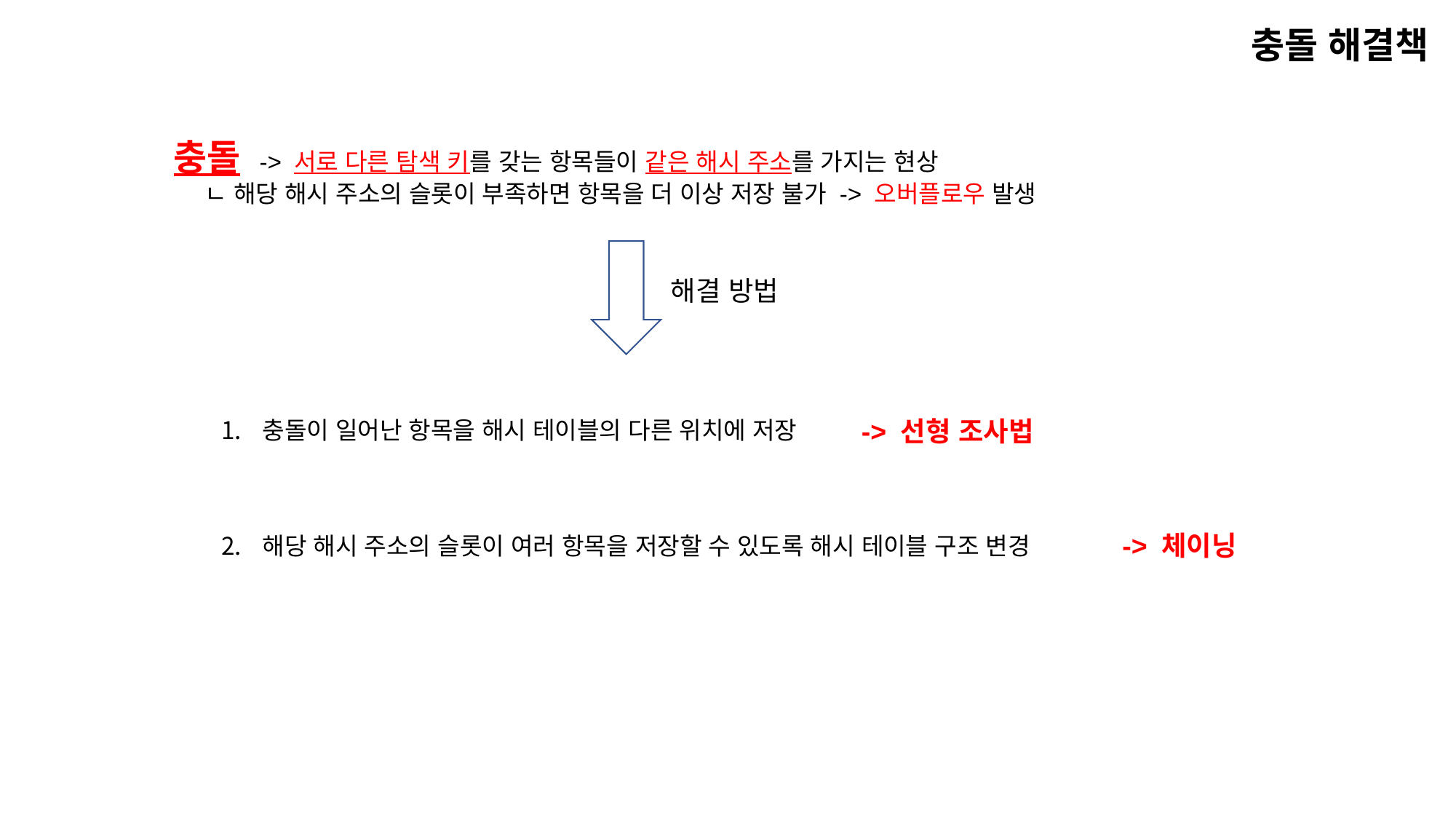

충돌 해결책
충돌 -> 서로 다른 탐색 키를 갖는 항목들이 같은 해시 주소를 가지는 현상
ㄴ 해당 해시 주소의 슬롯이 부족하면 항목을 더 이상 저장 불가 -> 오버플로우 발생

해결 방법
-> 선형 조사법
충돌이 일어난 항목을 해시 테이블의 다른 위치에 저장

해당 해시 주소의 슬롯이 여러 항목을 저장할 수 있도록 해시 테이블 구조 변경

-> 체이닝